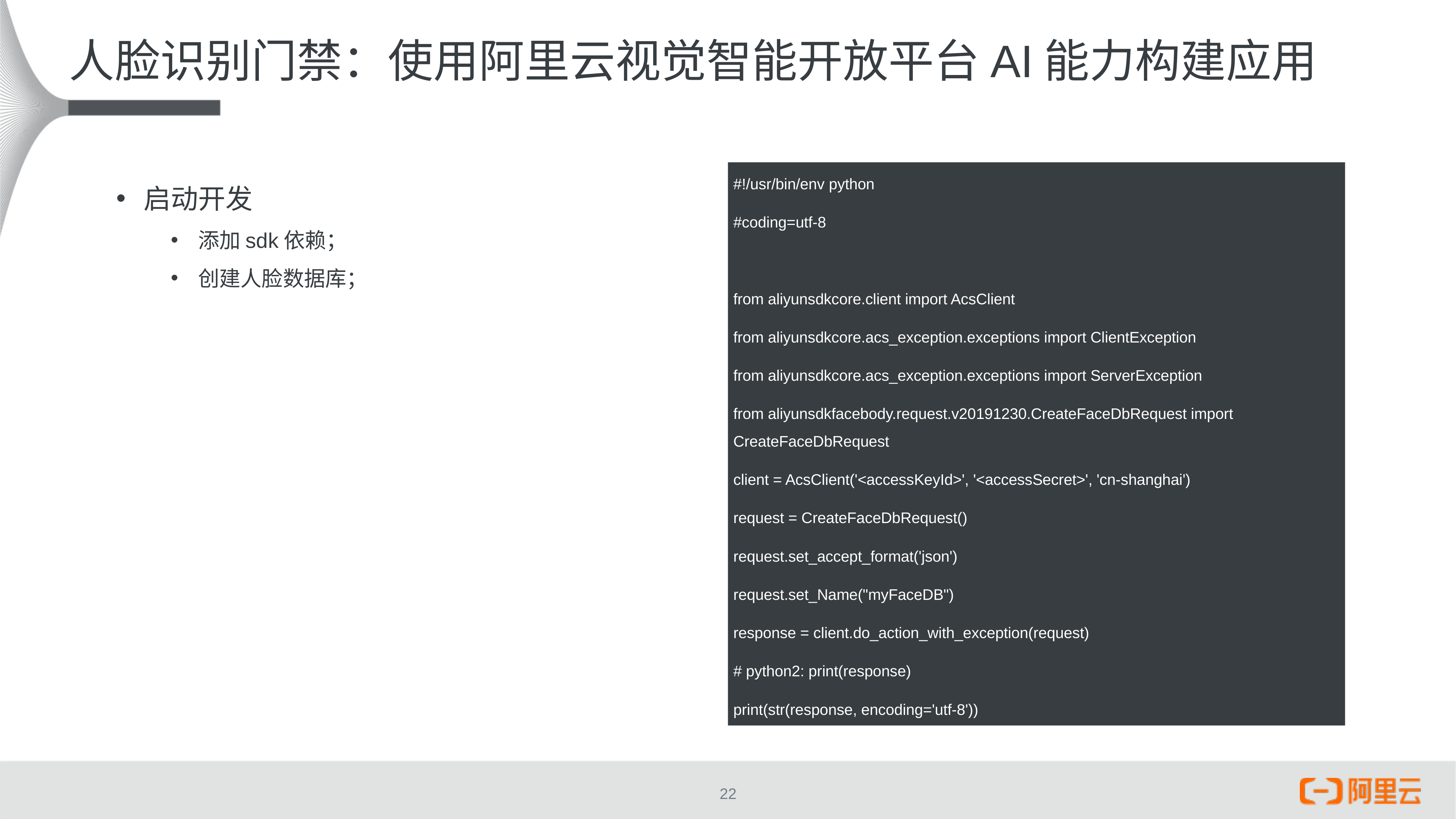

# 人脸识别门禁：使用阿里云视觉智能开放平台AI能力构建应用
启动开发
添加sdk依赖；
创建人脸数据库；

#!/usr/bin/env python
#coding=utf-8

from aliyunsdkcore.client import AcsClient
from aliyunsdkcore.acs_exception.exceptions import ClientException
from aliyunsdkcore.acs_exception.exceptions import ServerException
from aliyunsdkfacebody.request.v20191230.CreateFaceDbRequest import CreateFaceDbRequest
client = AcsClient('<accessKeyId>', '<accessSecret>', 'cn-shanghai')
request = CreateFaceDbRequest()
request.set_accept_format('json')
request.set_Name("myFaceDB")
response = client.do_action_with_exception(request)
# python2: print(response)
print(str(response, encoding='utf-8'))